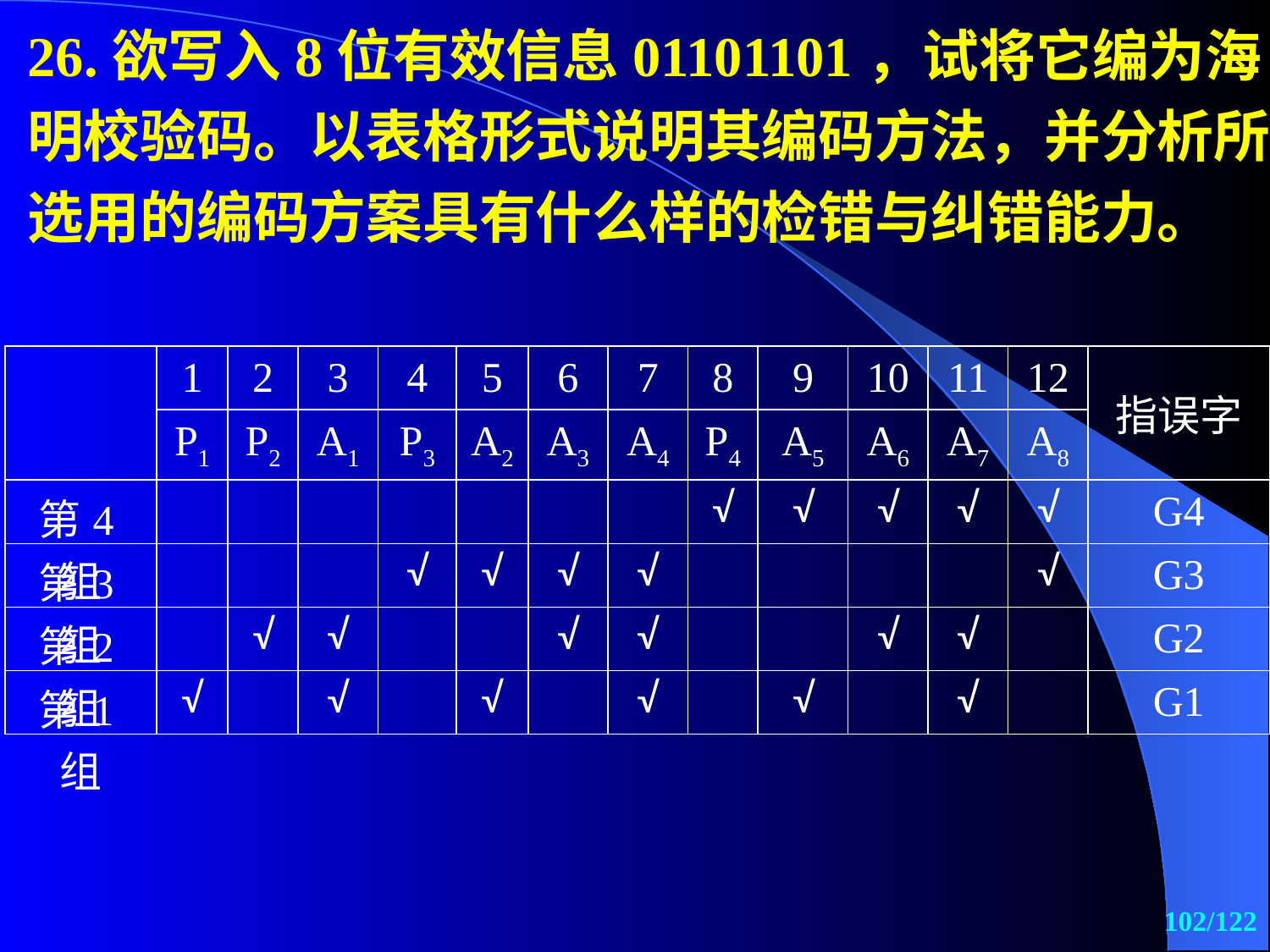

26.欲写入8位有效信息01101101，试将它编为海明校验码。以表格形式说明其编码方法，并分析所选用的编码方案具有什么样的检错与纠错能力。
|  | 1 | 2 | 3 | 4 | 5 | 6 | 7 | 8 | 9 | 10 | 11 | 12 | 指误字 |
| --- | --- | --- | --- | --- | --- | --- | --- | --- | --- | --- | --- | --- | --- |
|  | P1 | P2 | A1 | P3 | A2 | A3 | A4 | P4 | A5 | A6 | A7 | A8 |  |
| 第4组 |  |  |  |  |  |  |  | √ | √ | √ | √ | √ | G4 |
| 第3组 |  |  |  | √ | √ | √ | √ |  |  |  |  | √ | G3 |
| 第2组 |  | √ | √ |  |  | √ | √ |  |  | √ | √ |  | G2 |
| 第1组 | √ |  | √ |  | √ |  | √ |  | √ |  | √ |  | G1 |
102/122